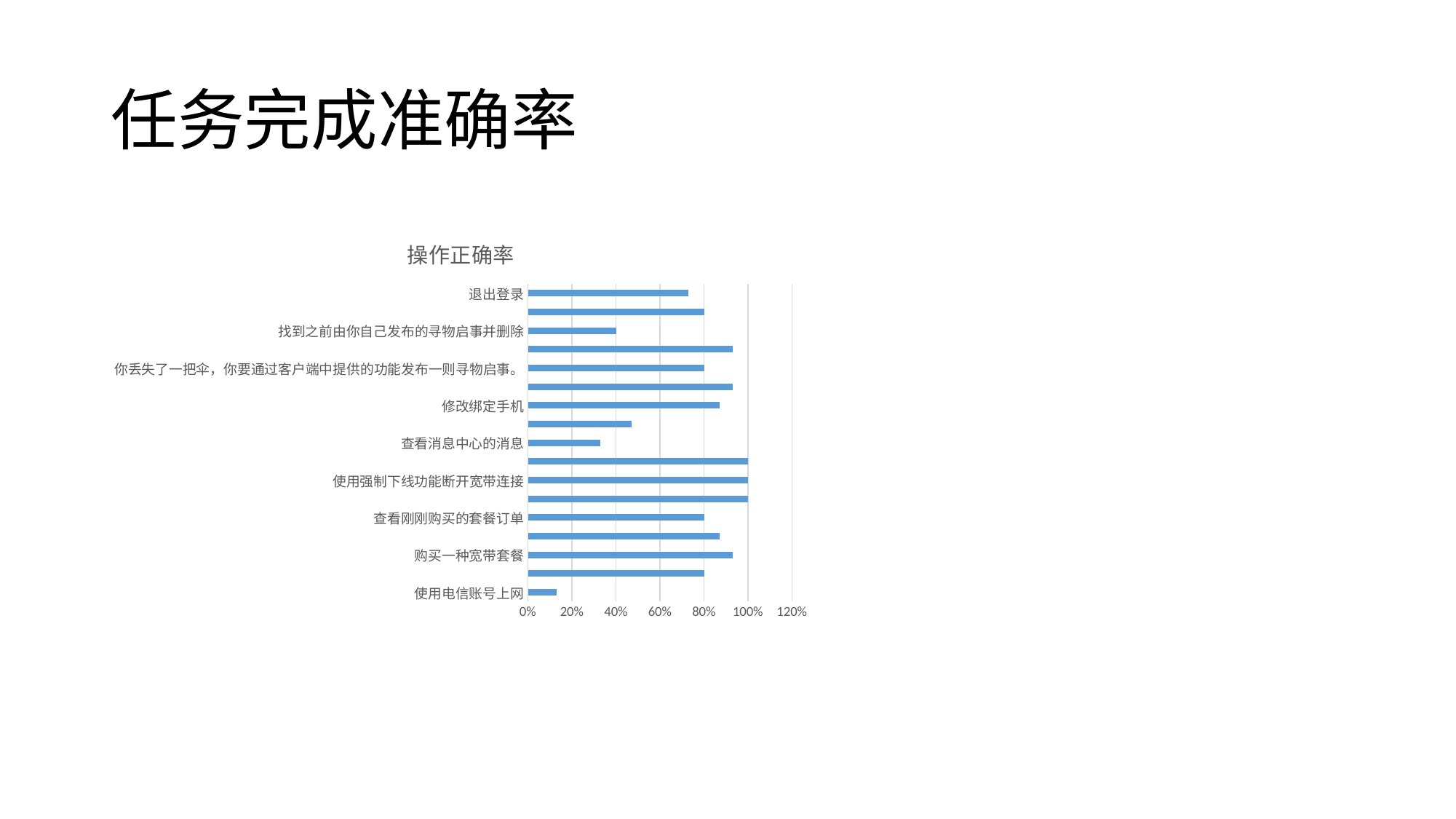

# 任务完成准确率

### Chart:

| Category | 操作正确率 |
|---|---|
| 使用电信账号上网 | 0.13 |
| 假设你忘记了密码，请你找回密码后登录客户端 | 0.8 |
| 购买一种宽带套餐 | 0.93 |
| 在WENET微信公众号购买新套餐并在APP里激活购买的宽带套餐 | 0.87 |
| 查看刚刚购买的套餐订单 | 0.8 |
| 拨号上网 | 1.0 |
| 使用强制下线功能断开宽带连接 | 1.0 |
| 查看认证日志 | 1.0 |
| 查看消息中心的消息 | 0.33 |
| 修改登录密码 | 0.47 |
| 修改绑定手机 | 0.87 |
| 查看欧亚资讯中第一条资讯的详细情况 | 0.93 |
| 你丢失了一把伞，你要通过客户端中提供的功能发布一则寻物启事。 | 0.8 |
| 筛选出所有的寻物启事信息 | 0.93 |
| 找到之前由你自己发布的寻物启事并删除 | 0.4 |
| 查看就业服务中心的电话 | 0.8 |
| 退出登录 | 0.73 |